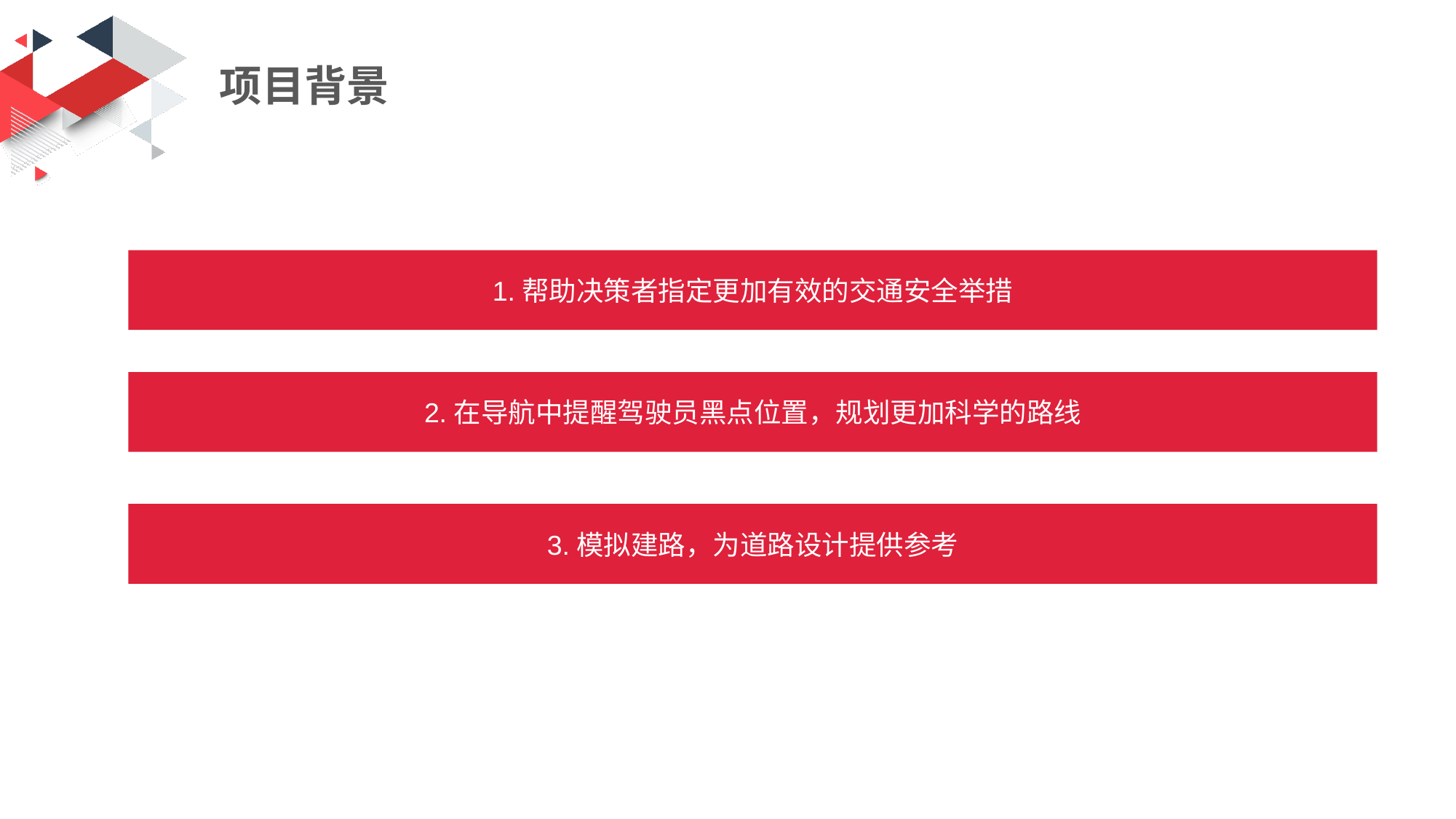

项目背景
1.帮助决策者指定更加有效的交通安全举措
2.在导航中提醒驾驶员黑点位置，规划更加科学的路线
3.模拟建路，为道路设计提供参考